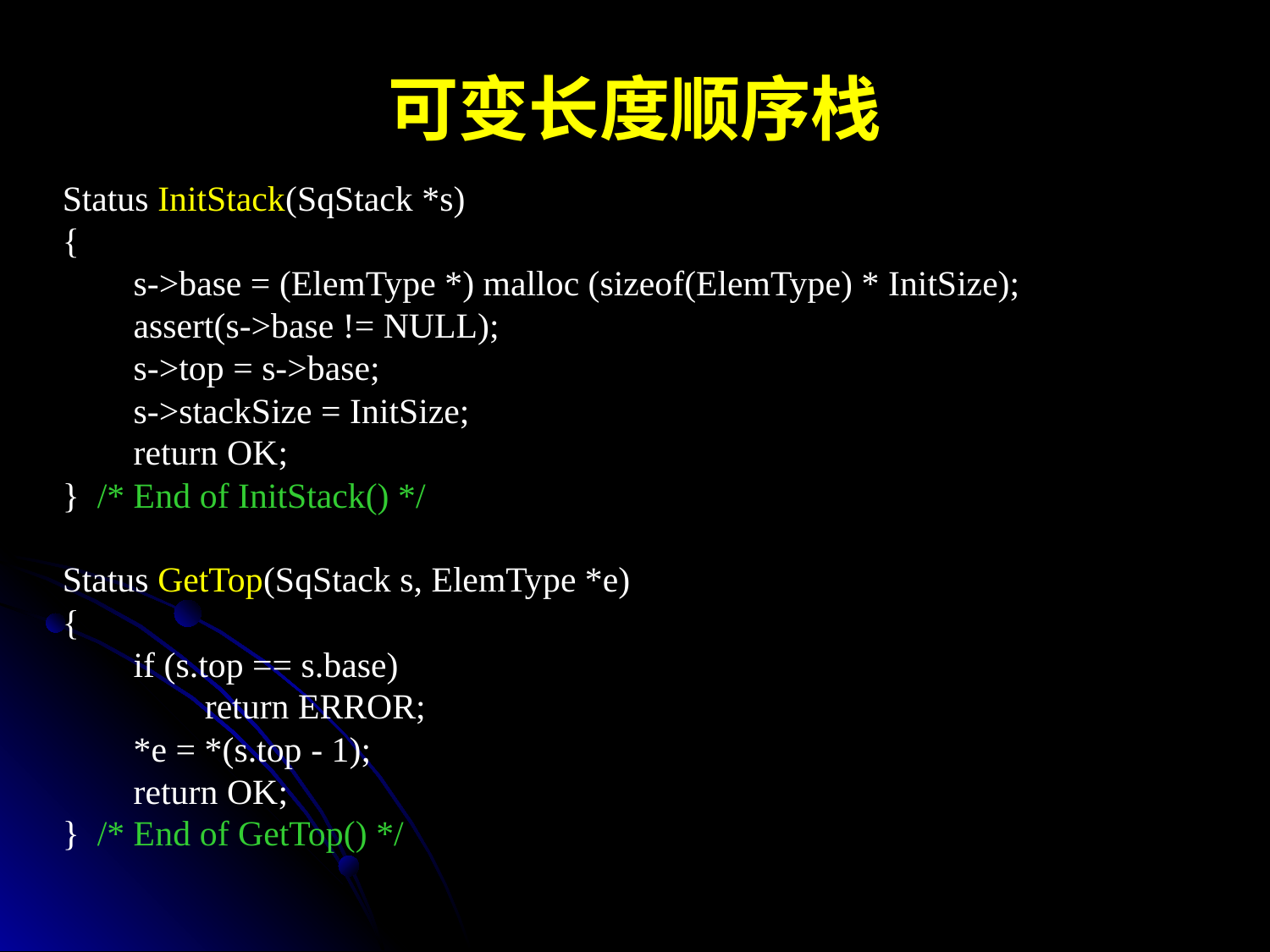

# 可变长度顺序栈
Status InitStack(SqStack *s)
{
        s->base = (ElemType *) malloc (sizeof(ElemType) * InitSize);
        assert(s->base != NULL);
        s->top = s->base;
        s->stackSize = InitSize;
        return OK;
}  /* End of InitStack() */

Status GetTop(SqStack s, ElemType *e)
{
        if (s.top == s.base)
                return ERROR;
        *e = *(s.top - 1);
        return OK;
}  /* End of GetTop() */